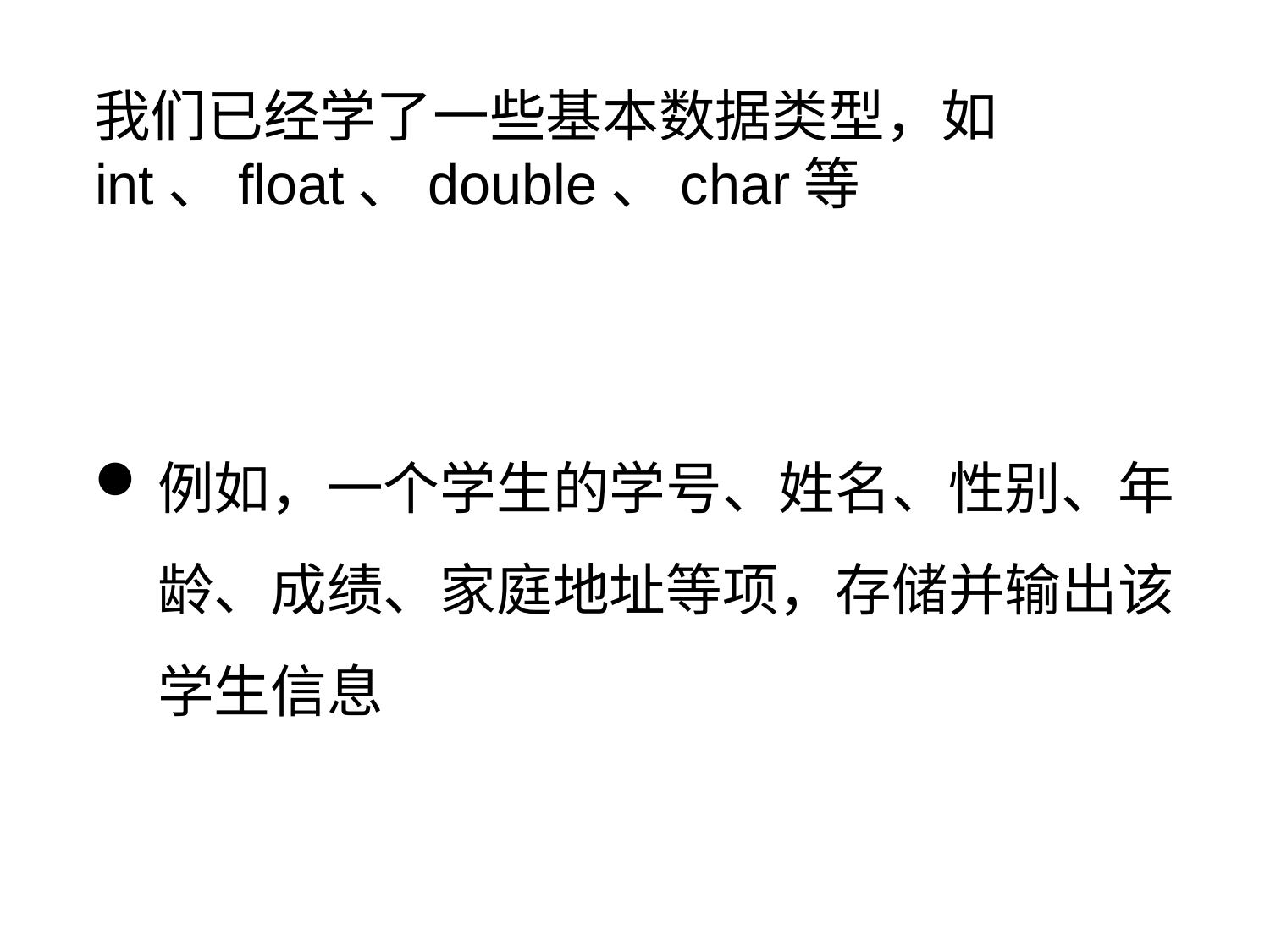

我们已经学了一些基本数据类型，如int、float、double、char等

例如，一个学生的学号、姓名、性别、年龄、成绩、家庭地址等项，存储并输出该学生信息